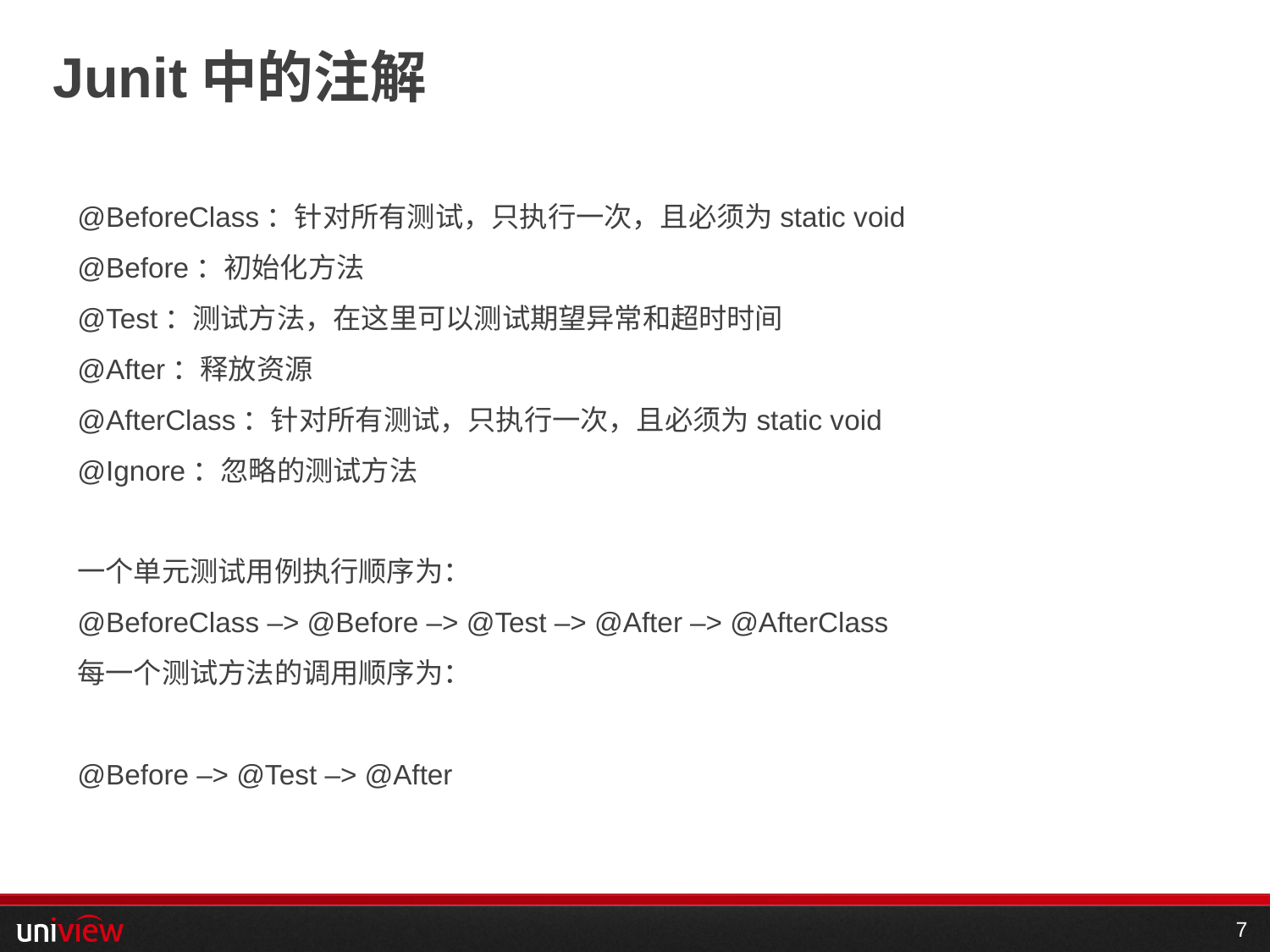

# Junit中的注解
@BeforeClass：针对所有测试，只执行一次，且必须为static void
@Before：初始化方法
@Test：测试方法，在这里可以测试期望异常和超时时间
@After：释放资源
@AfterClass：针对所有测试，只执行一次，且必须为static void
@Ignore：忽略的测试方法

一个单元测试用例执行顺序为：
@BeforeClass –> @Before –> @Test –> @After –> @AfterClass
每一个测试方法的调用顺序为：
@Before –> @Test –> @After